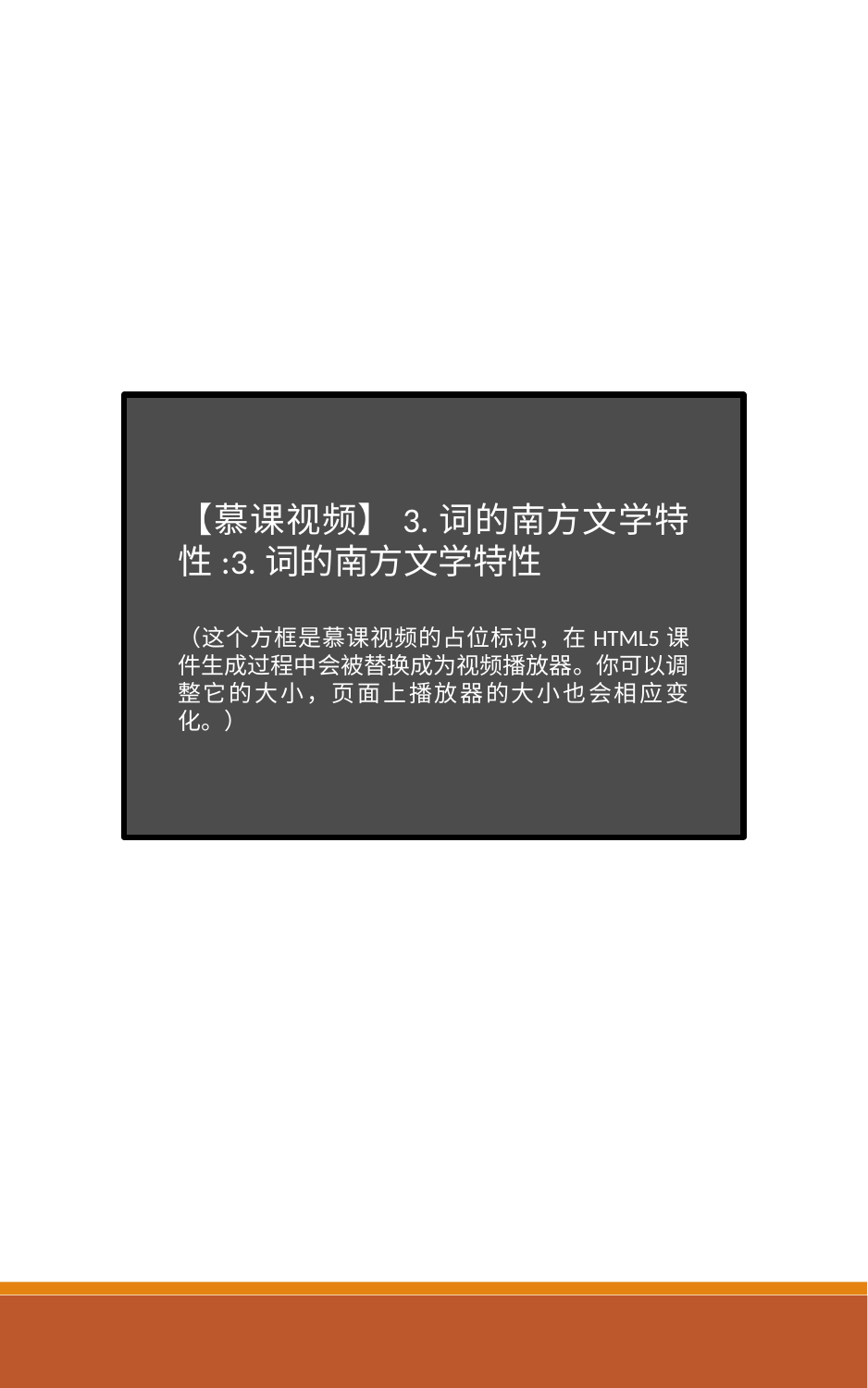

【慕课视频】3.词的南方文学特性:3.词的南方文学特性

（这个方框是慕课视频的占位标识，在HTML5课件生成过程中会被替换成为视频播放器。你可以调整它的大小，页面上播放器的大小也会相应变化。）